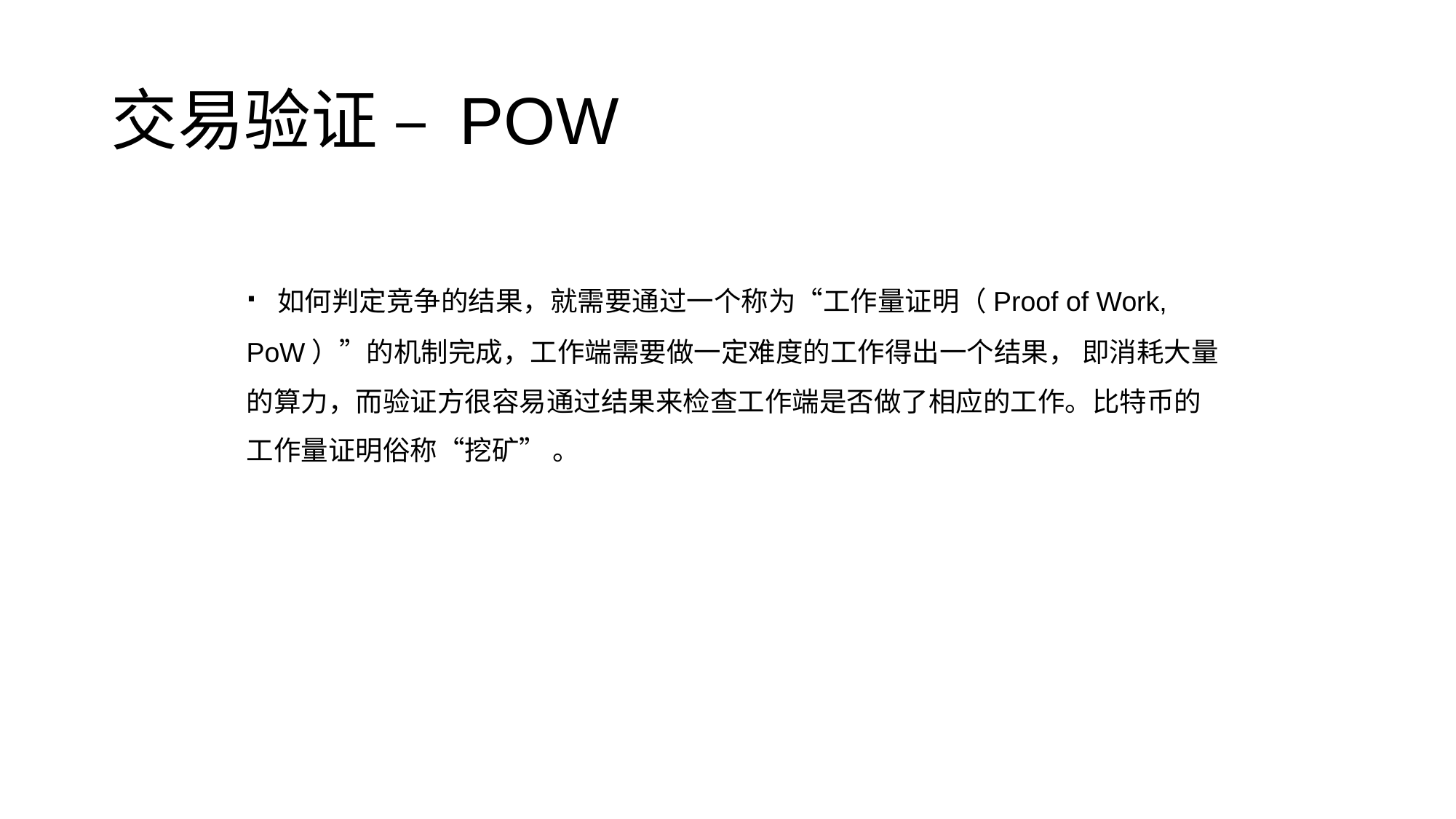

# 交易验证 – POW
· 如何判定竞争的结果，就需要通过一个称为“工作量证明（Proof of Work, PoW）”的机制完成，工作端需要做一定难度的工作得出一个结果， 即消耗大量的算力，而验证方很容易通过结果来检查工作端是否做了相应的工作。比特币的工作量证明俗称“挖矿” 。